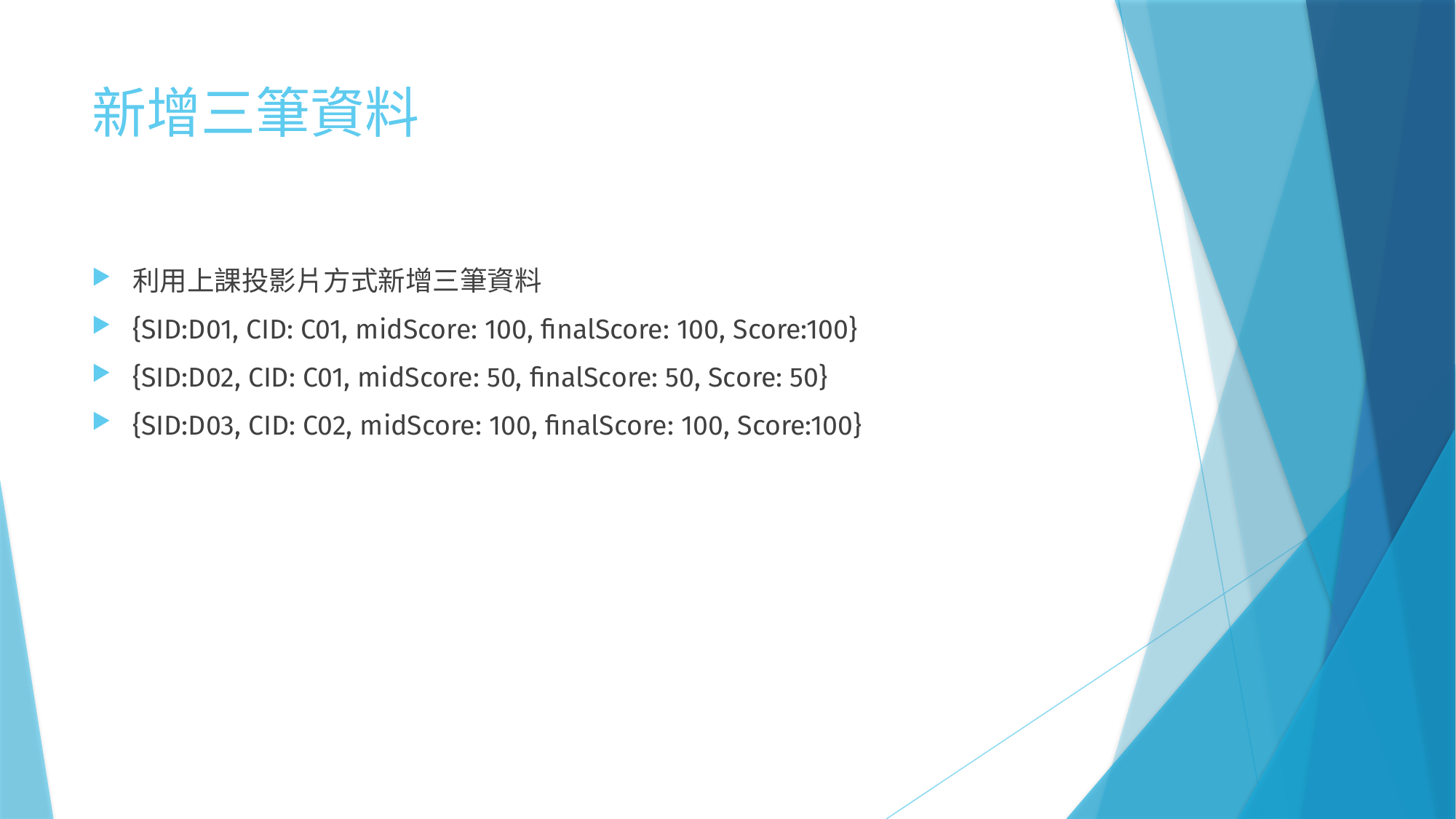

# 新增三筆資料
利用上課投影片方式新增三筆資料
{SID:D01, CID: C01, midScore: 100, finalScore: 100, Score:100}
{SID:D02, CID: C01, midScore: 50, finalScore: 50, Score: 50}
{SID:D03, CID: C02, midScore: 100, finalScore: 100, Score:100}